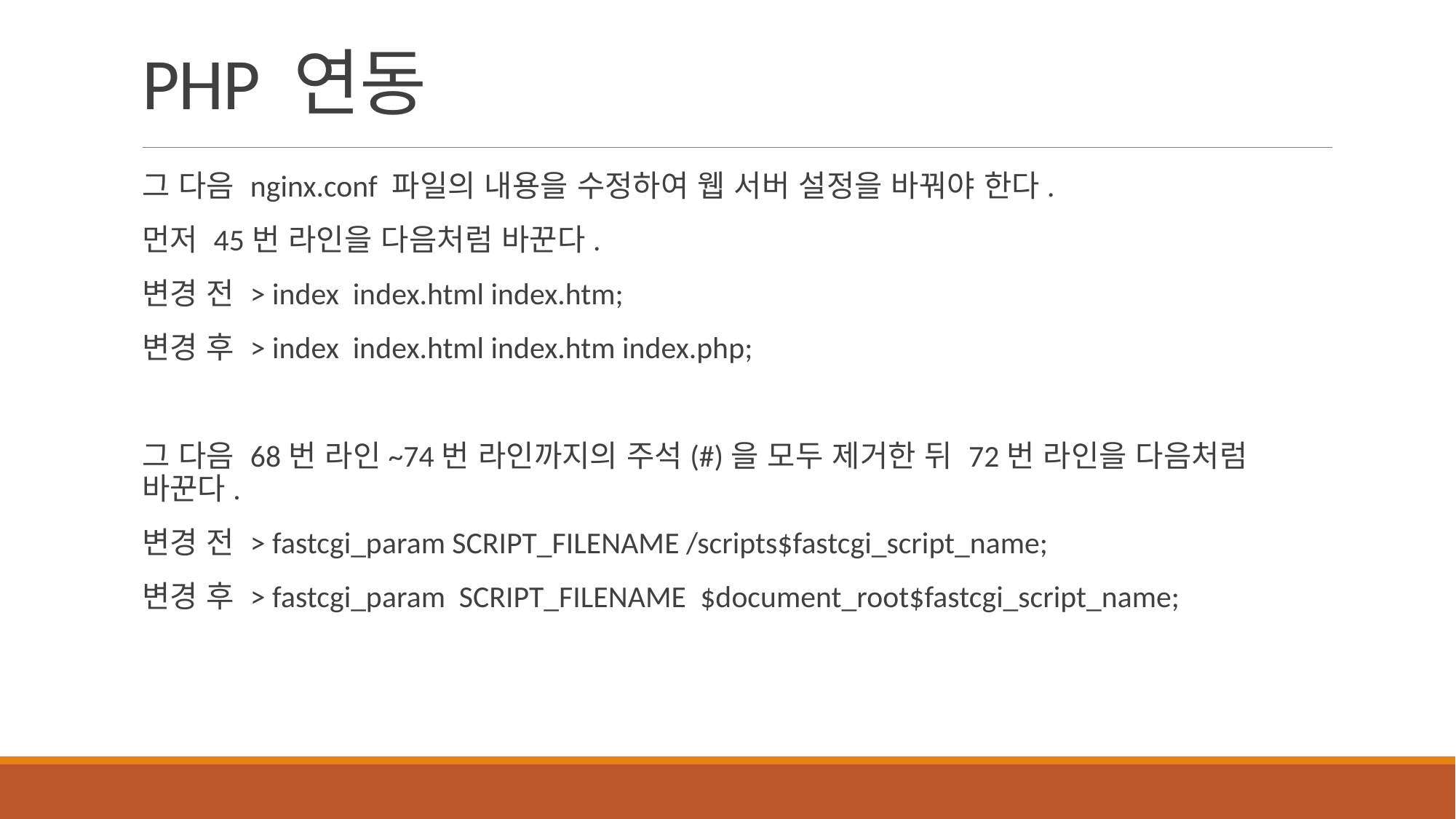

# PHP 연동
그 다음 nginx.conf 파일의 내용을 수정하여 웹 서버 설정을 바꿔야 한다.
먼저 45번 라인을 다음처럼 바꾼다.
변경 전 > index  index.html index.htm;
변경 후 > index  index.html index.htm index.php;

그 다음 68번 라인~74번 라인까지의 주석(#)을 모두 제거한 뒤 72번 라인을 다음처럼 바꾼다.
변경 전 > fastcgi_param SCRIPT_FILENAME /scripts$fastcgi_script_name;
변경 후 > fastcgi_param  SCRIPT_FILENAME  $document_root$fastcgi_script_name;